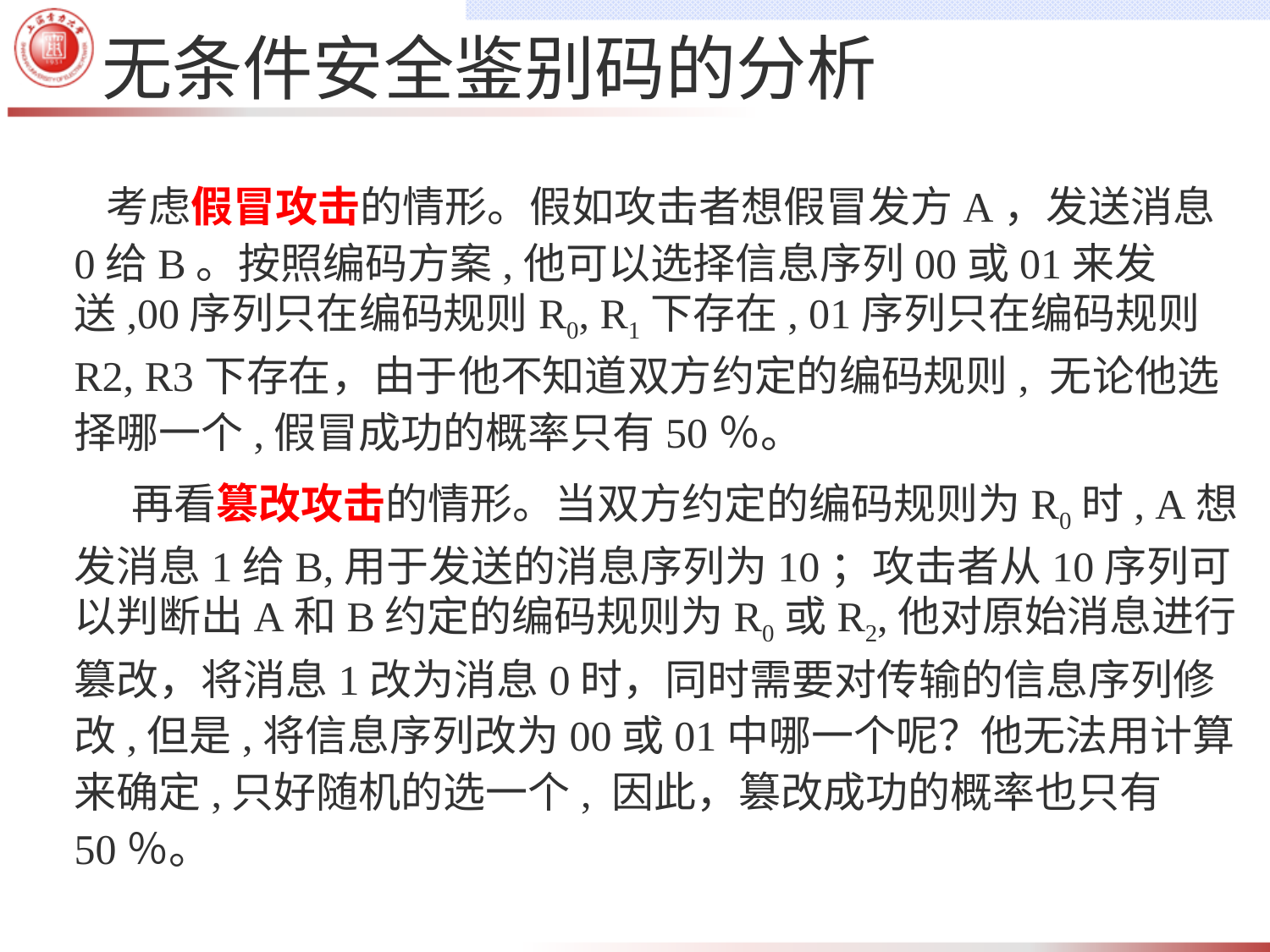

# 无条件安全鉴别码的分析
   考虑假冒攻击的情形。假如攻击者想假冒发方A，发送消息0给B。按照编码方案,他可以选择信息序列00或01来发送,00序列只在编码规则R0, R1下存在, 01序列只在编码规则R2, R3下存在，由于他不知道双方约定的编码规则, 无论他选择哪一个,假冒成功的概率只有50％。
     再看篡改攻击的情形。当双方约定的编码规则为R0时, A想发消息1给B,用于发送的消息序列为10；攻击者从10序列可以判断出A和B约定的编码规则为R0或R2,他对原始消息进行篡改，将消息1改为消息0时，同时需要对传输的信息序列修改,但是,将信息序列改为00或01中哪一个呢？他无法用计算来确定,只好随机的选一个, 因此，篡改成功的概率也只有50％。